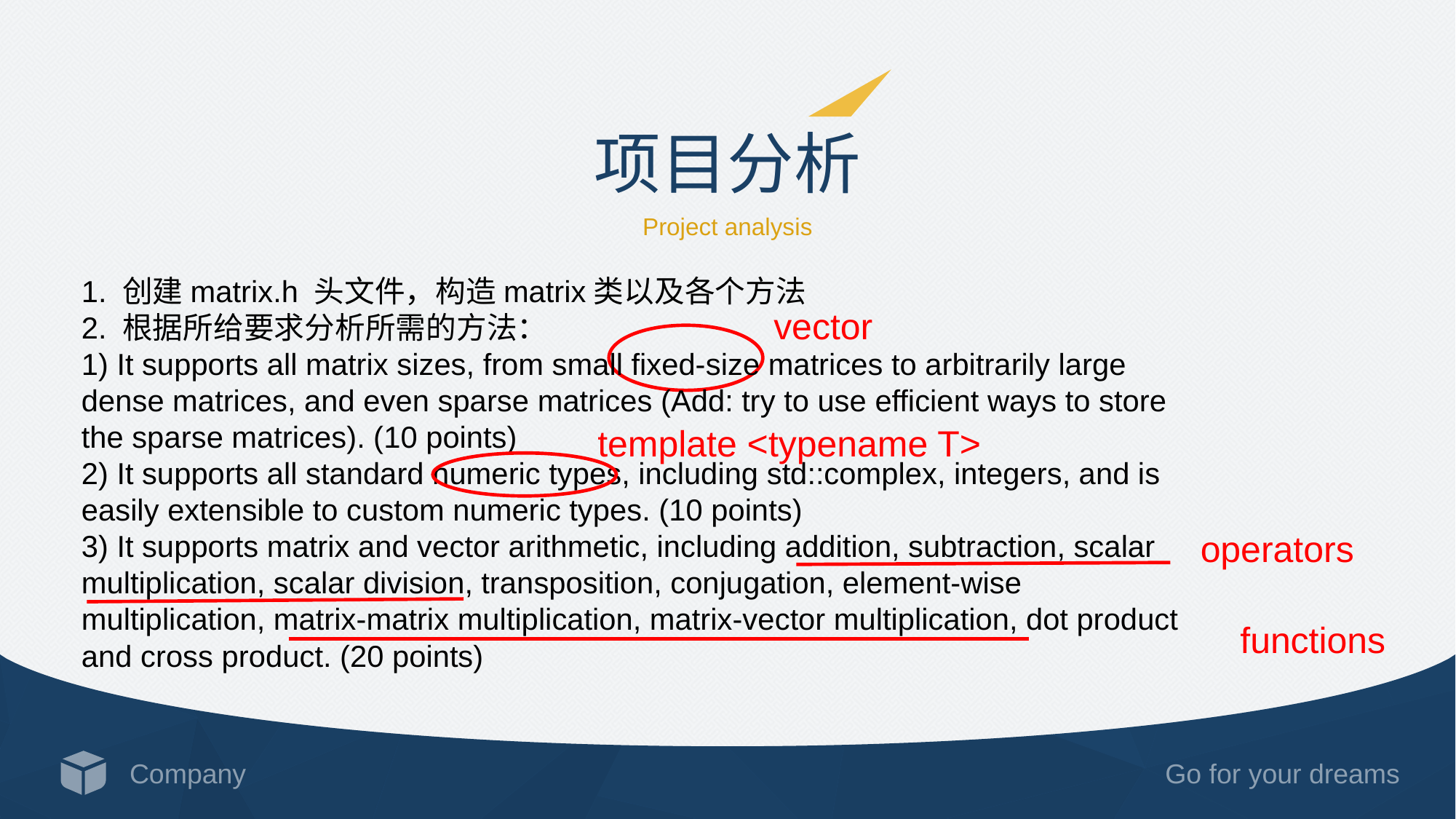

项目分析
Project analysis
1. 创建matrix.h 头文件，构造matrix类以及各个方法
2. 根据所给要求分析所需的方法：
1) It supports all matrix sizes, from small fixed-size matrices to arbitrarily large dense matrices, and even sparse matrices (Add: try to use efficient ways to store the sparse matrices). (10 points)
2) It supports all standard numeric types, including std::complex, integers, and is easily extensible to custom numeric types. (10 points)
3) It supports matrix and vector arithmetic, including addition, subtraction, scalar multiplication, scalar division, transposition, conjugation, element-wise multiplication, matrix-matrix multiplication, matrix-vector multiplication, dot product and cross product. (20 points)
vector

template <typename T>

operators
functions